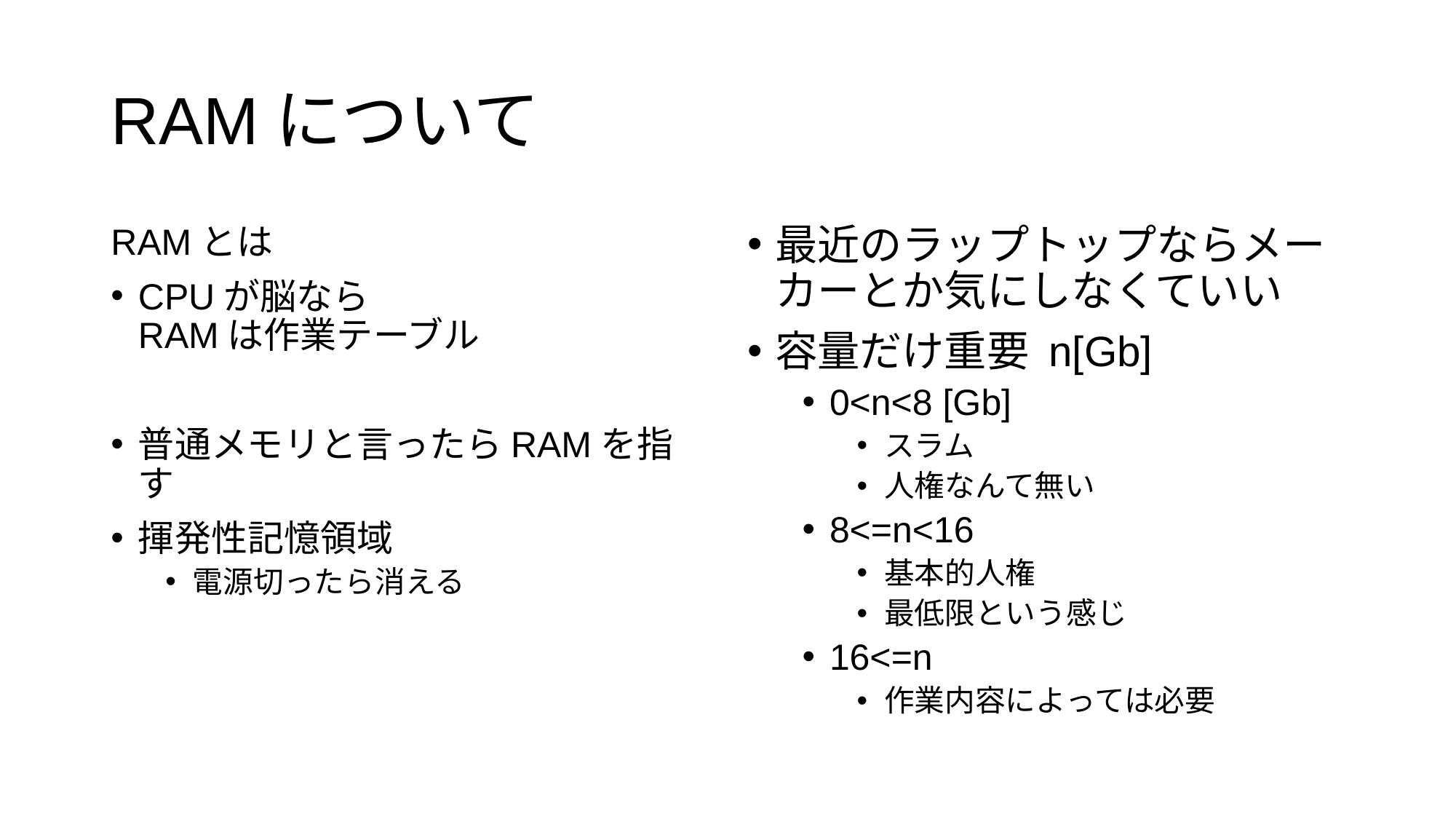

# RAMについて
RAMとは
CPUが脳なら
RAMは作業テーブル

普通メモリと言ったらRAMを指す
揮発性記憶領域
電源切ったら消える
最近のラップトップならメーカーとか気にしなくていい
容量だけ重要 n[Gb]
0<n<8 [Gb]
スラム
人権なんて無い
8<=n<16
基本的人権
最低限という感じ
16<=n
作業内容によっては必要